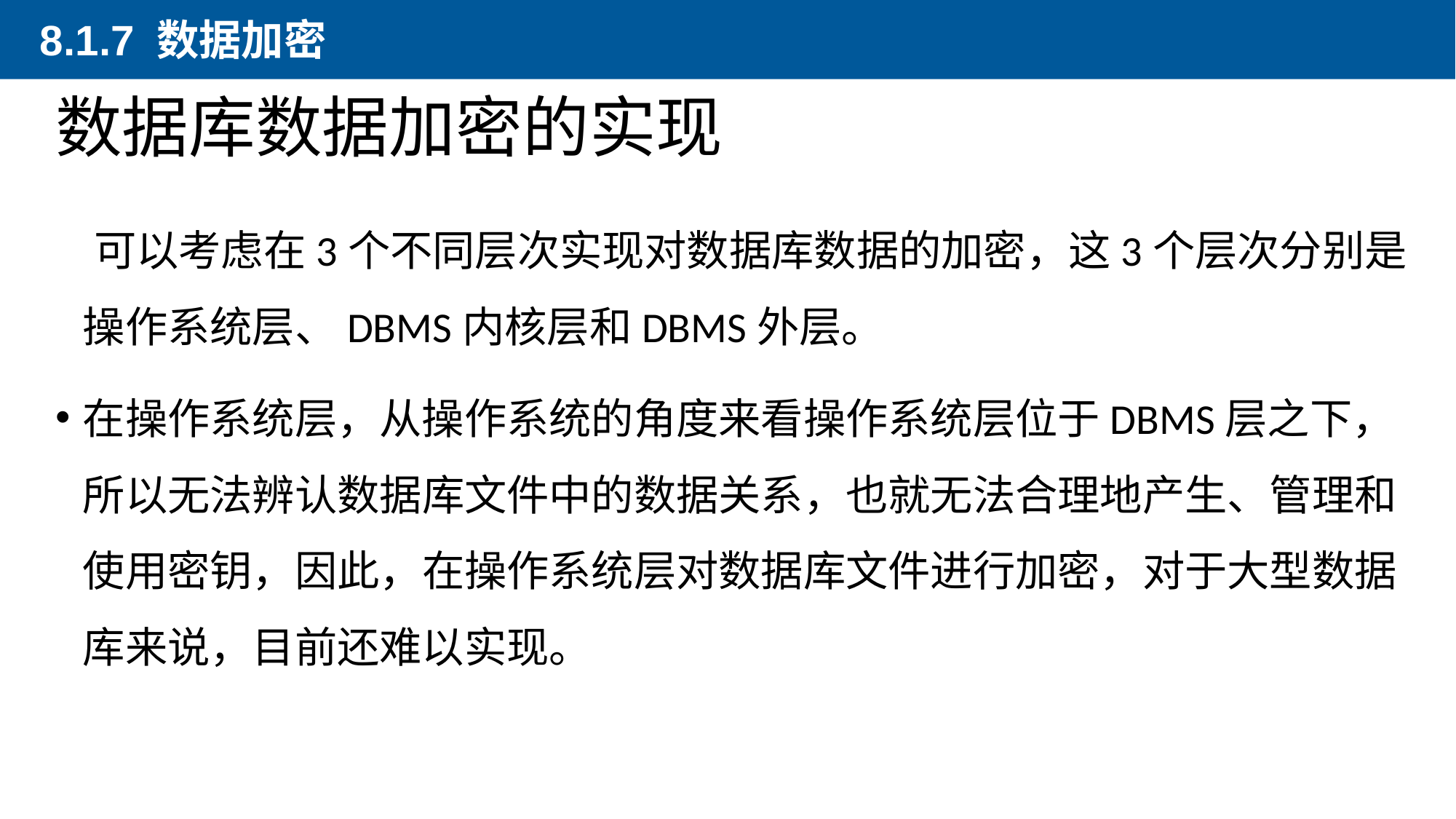

8.1.7 数据加密
数据库数据加密的实现

   可以考虑在3个不同层次实现对数据库数据的加密，这3个层次分别是操作系统层、DBMS内核层和DBMS外层。
在操作系统层，从操作系统的角度来看操作系统层位于DBMS层之下，所以无法辨认数据库文件中的数据关系，也就无法合理地产生、管理和使用密钥，因此，在操作系统层对数据库文件进行加密，对于大型数据库来说，目前还难以实现。